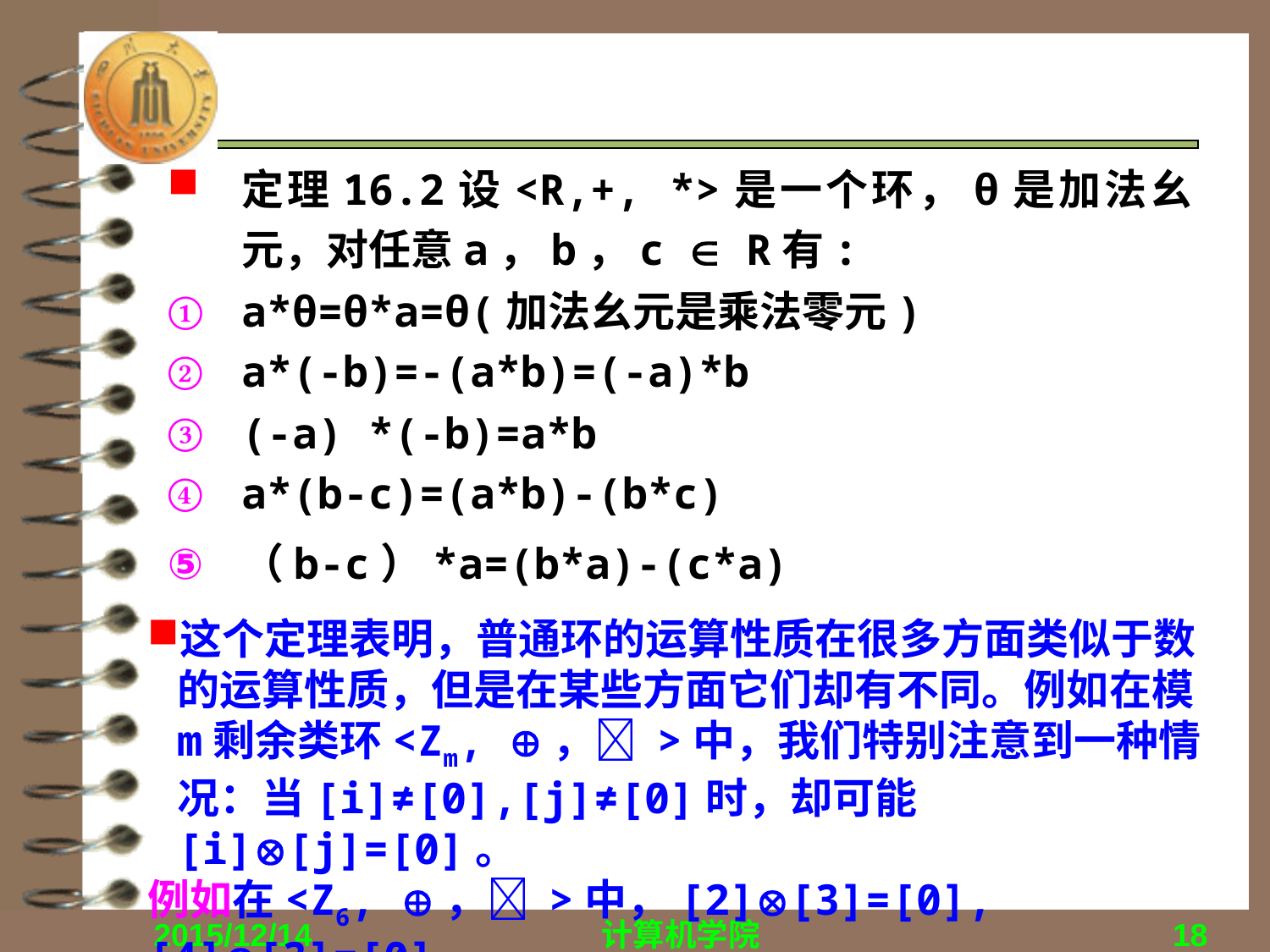

#
定理16.2设<R,+, *>是一个环，θ是加法幺元，对任意a，b，c ∈ R有:
a*θ=θ*a=θ(加法幺元是乘法零元)
a*(-b)=-(a*b)=(-a)*b
(-a) *(-b)=a*b
a*(b-c)=(a*b)-(b*c)
（b-c）*a=(b*a)-(c*a)

这个定理表明，普通环的运算性质在很多方面类似于数的运算性质，但是在某些方面它们却有不同。例如在模m剩余类环<Zm, ⊕，⊗ >中，我们特别注意到一种情况：当[i]≠[0],[j]≠[0]时，却可能[i]⊗[j]=[0]。
例如在<Z6, ⊕，⊗ >中，[2]⊗[3]=[0],[4]⊗[3]=[0]。
2015/12/14
计算机学院
18